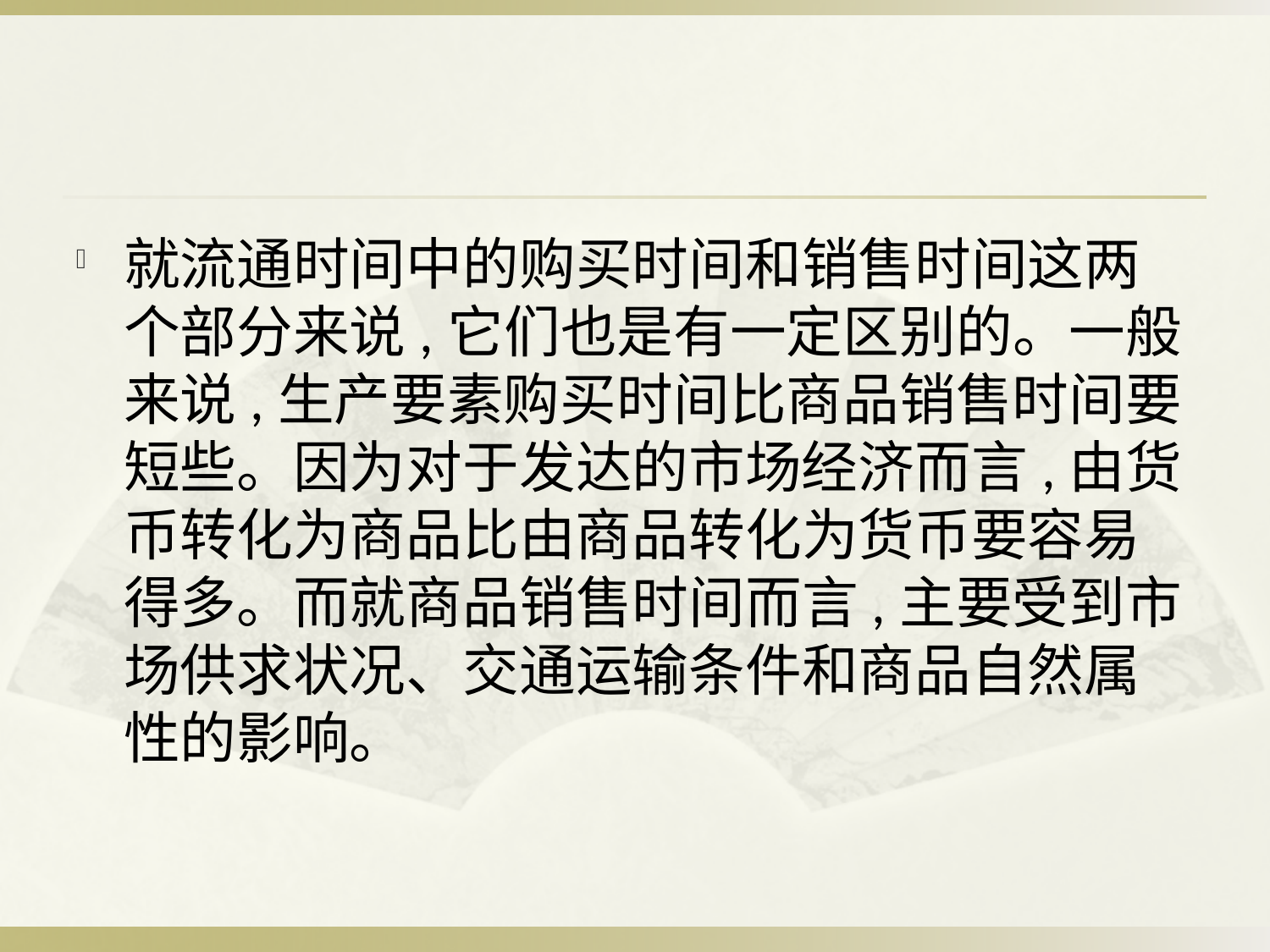

#
就流通时间中的购买时间和销售时间这两个部分来说,它们也是有一定区别的。一般来说,生产要素购买时间比商品销售时间要短些。因为对于发达的市场经济而言,由货币转化为商品比由商品转化为货币要容易得多。而就商品销售时间而言,主要受到市场供求状况、交通运输条件和商品自然属性的影响。